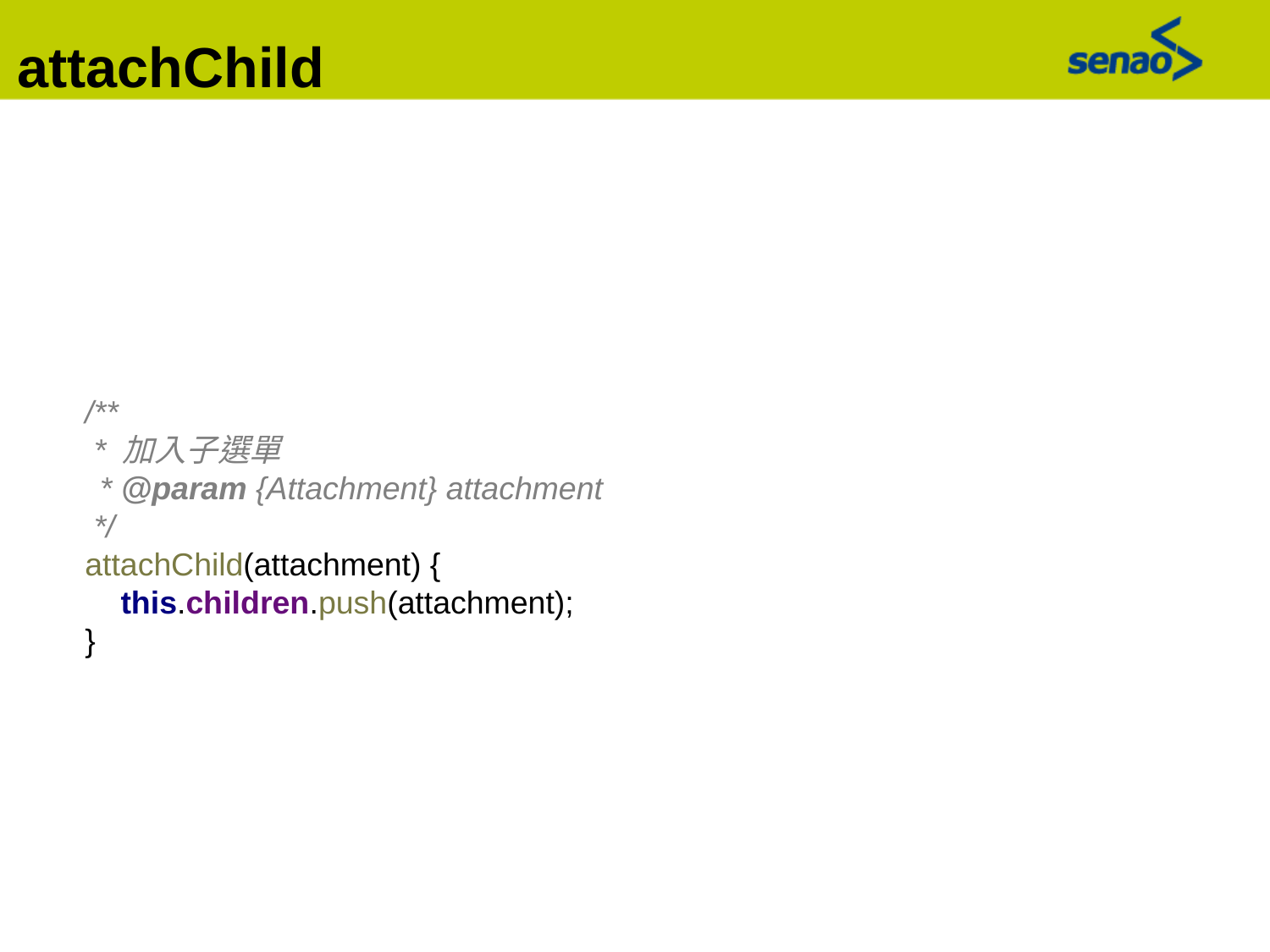

attachChild
/**
 * 加入子選單
 * @param {Attachment} attachment
 */
attachChild(attachment) {
    this.children.push(attachment);
}